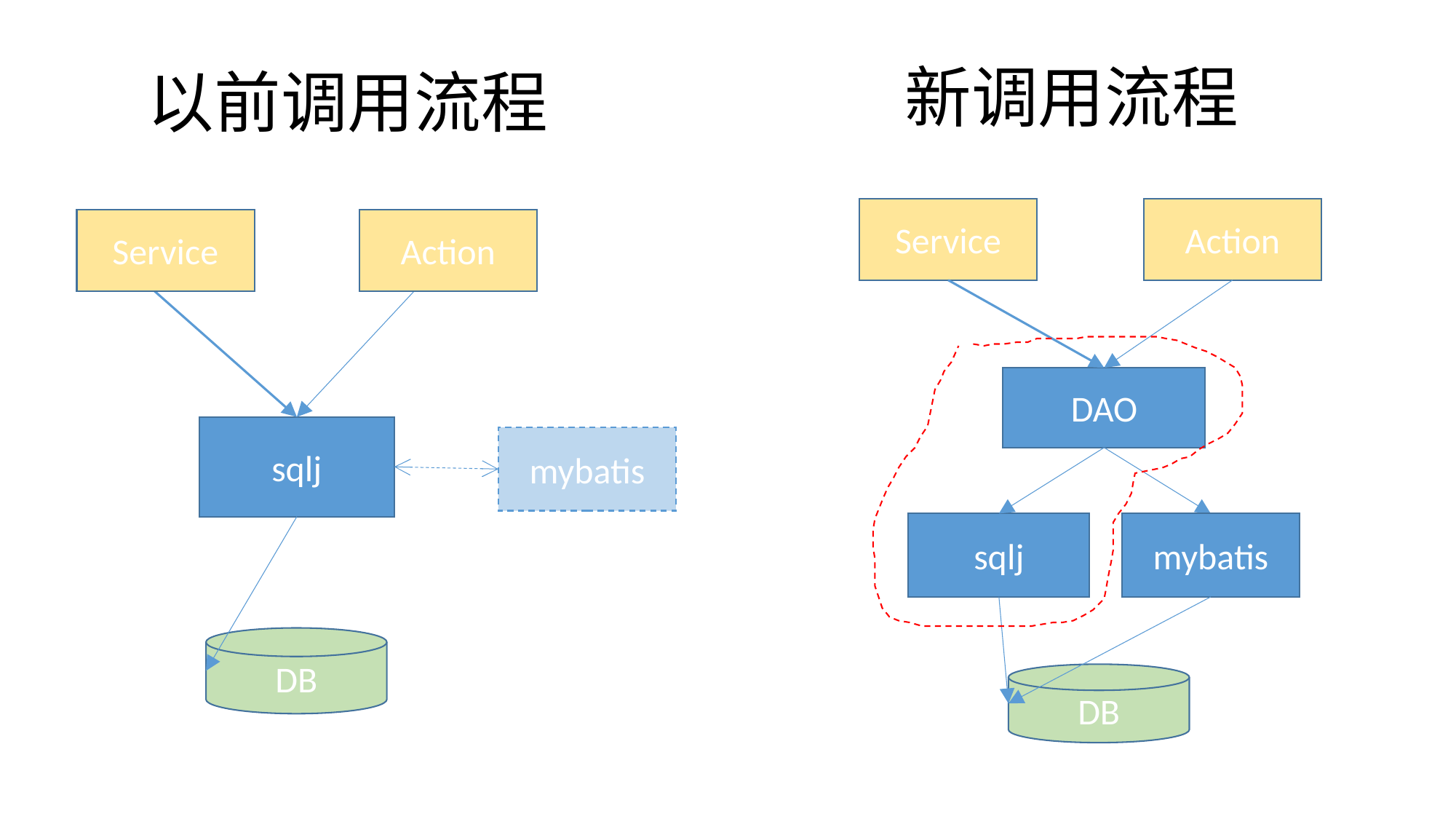

新调用流程
# 以前调用流程
Service
Action
Service
Action

DAO
sqlj
mybatis
sqlj
mybatis
DB
DB